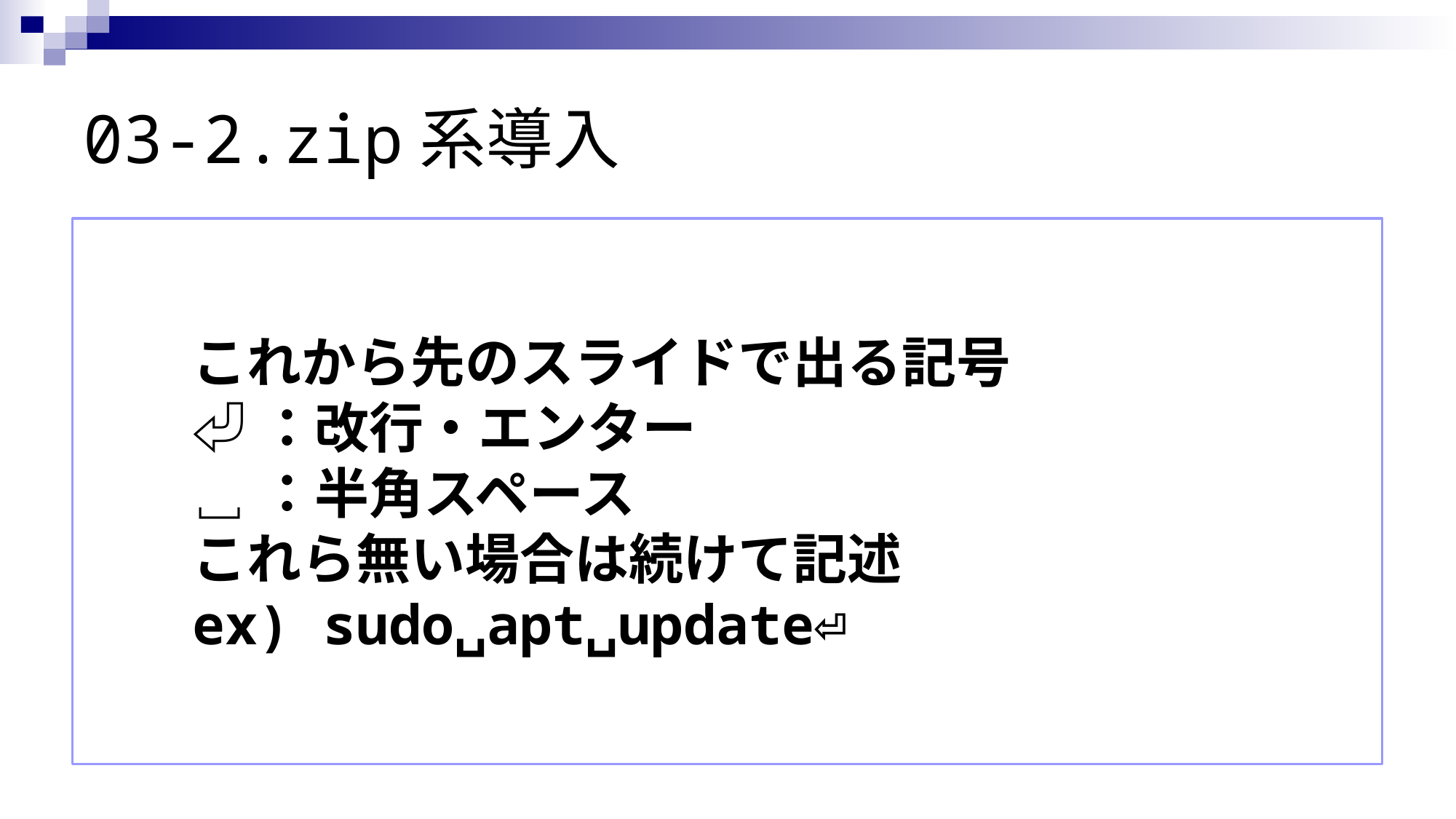

# 03-2.zip系導入
	これから先のスライドで出る記号
	⏎：改行・エンター
	␣：半角スペース
	これら無い場合は続けて記述
	ex) sudo␣apt␣update⏎
zlib、bzip2共に、パッケージ導入ではクロスコンパイルが
上手くいかない
そのため、ソースコードを編集して導入
作業フォルダはホームディレクトリでも問題無い
/usr/local/src等の場合は、sudoコマンドを付けるときが違う
ホームディレクトリごちゃごちゃイヤなら専用ディレクトリ作って
そこで作業も可能